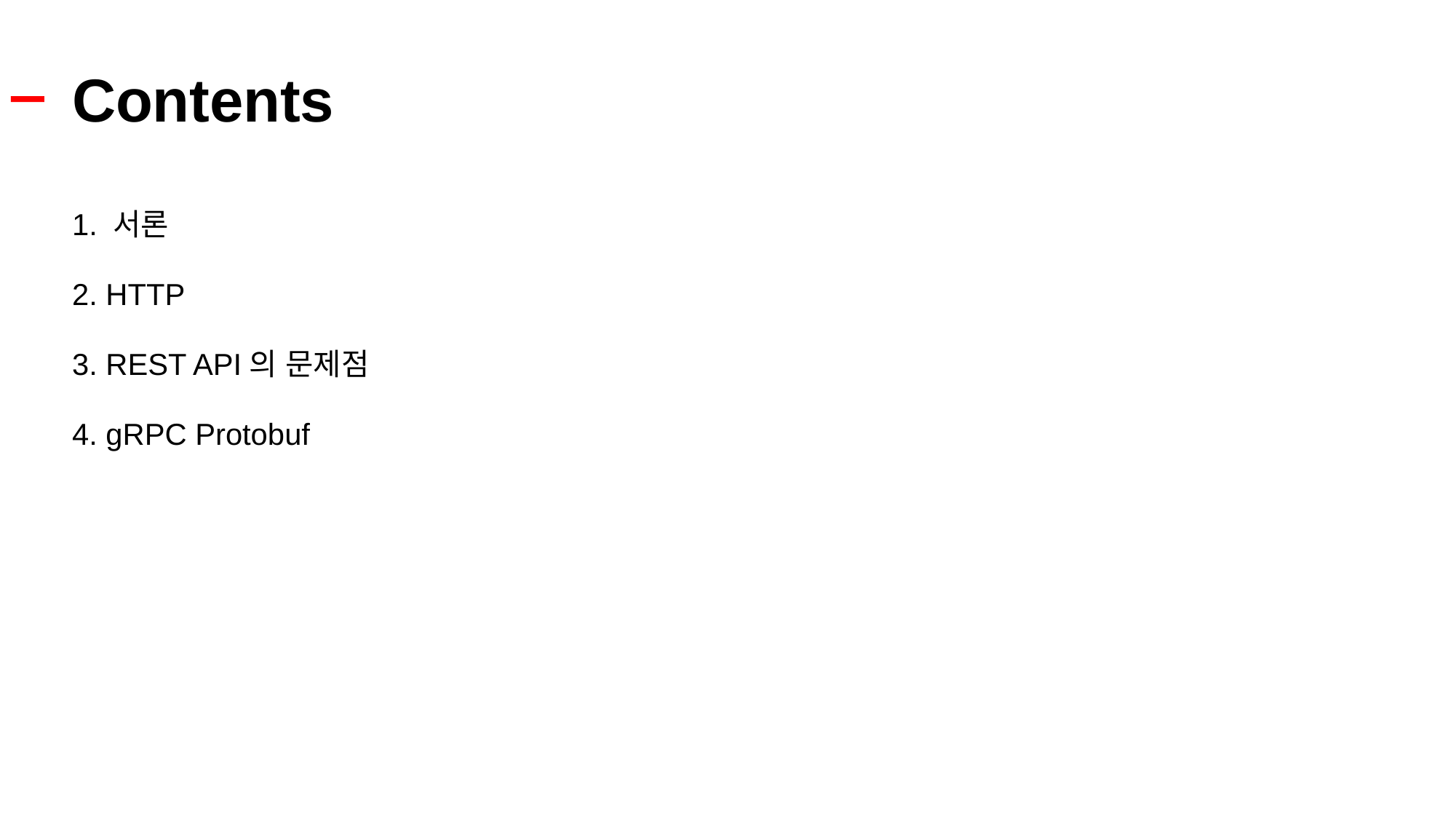

# Contents

1. 서론
2. HTTP
3. REST API의 문제점
4. gRPC Protobuf